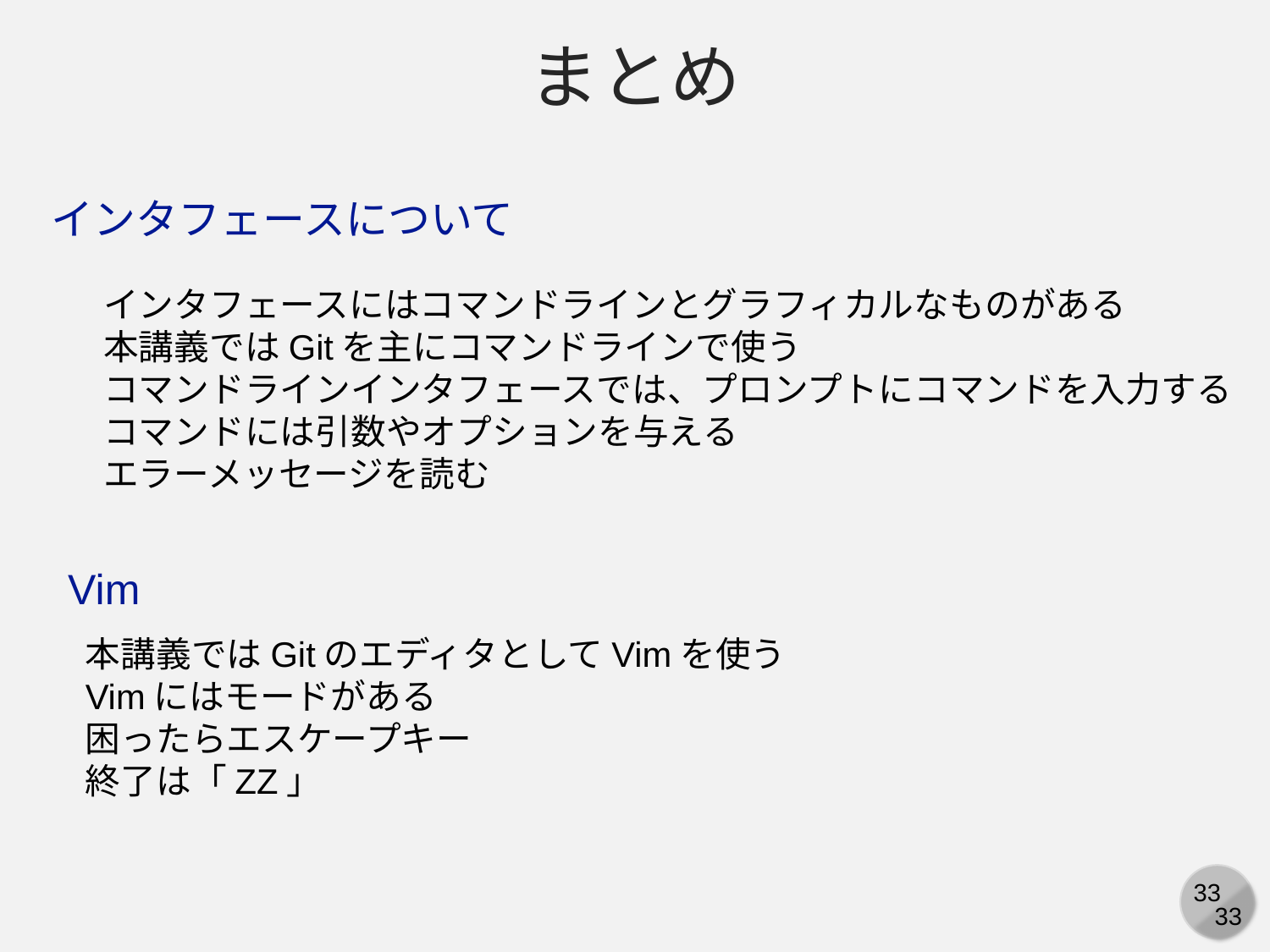

まとめ
インタフェースについて
インタフェースにはコマンドラインとグラフィカルなものがある
本講義ではGitを主にコマンドラインで使う
コマンドラインインタフェースでは、プロンプトにコマンドを入力する
コマンドには引数やオプションを与える
エラーメッセージを読む
Vim
本講義ではGitのエディタとしてVimを使う
Vimにはモードがある
困ったらエスケープキー
終了は「ZZ」